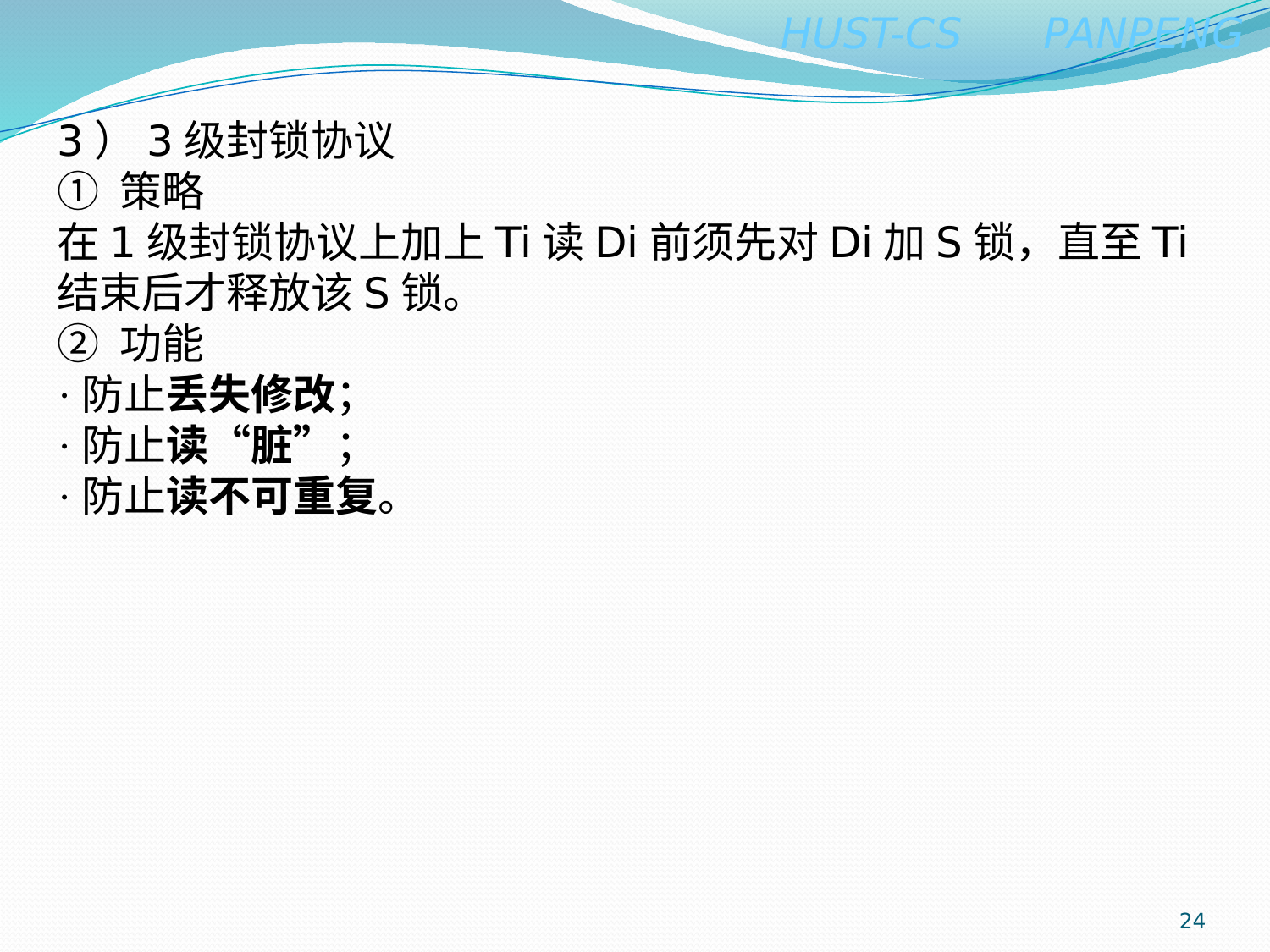

3）3级封锁协议
① 策略
在1级封锁协议上加上Ti读Di前须先对Di加S锁，直至Ti结束后才释放该S锁。
② 功能
·防止丢失修改；
·防止读“脏”；
·防止读不可重复。
24